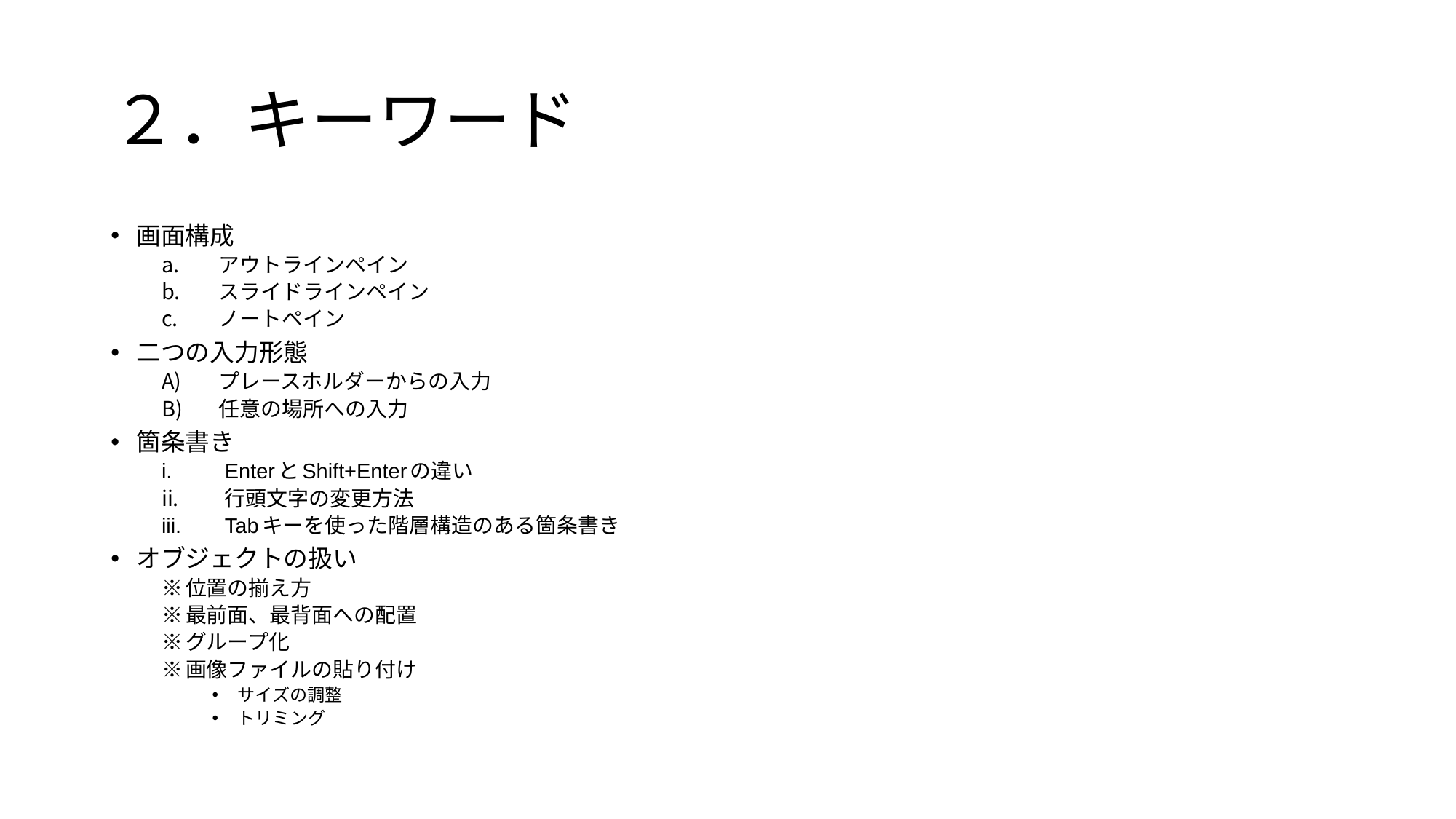

# ２．キーワード
画面構成
アウトラインペイン
スライドラインペイン
ノートペイン
二つの入力形態
プレースホルダーからの入力
任意の場所への入力
箇条書き
EnterとShift+Enterの違い
行頭文字の変更方法
Tabキーを使った階層構造のある箇条書き
オブジェクトの扱い
※位置の揃え方
※最前面、最背面への配置
※グループ化
※画像ファイルの貼り付け
サイズの調整
トリミング